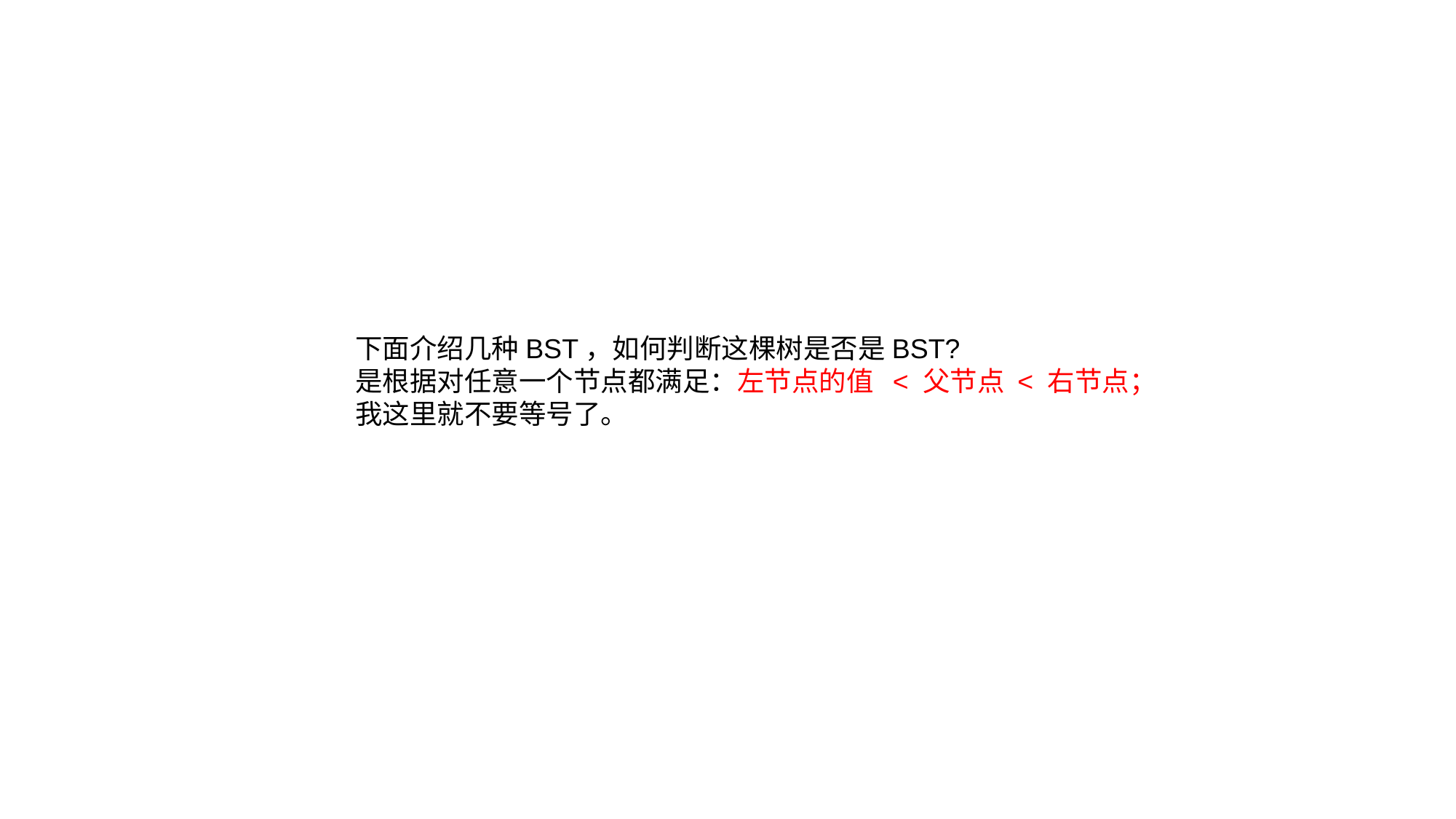

下面介绍几种BST，如何判断这棵树是否是BST?
是根据对任意一个节点都满足：左节点的值  < 父节点 < 右节点；
我这里就不要等号了。